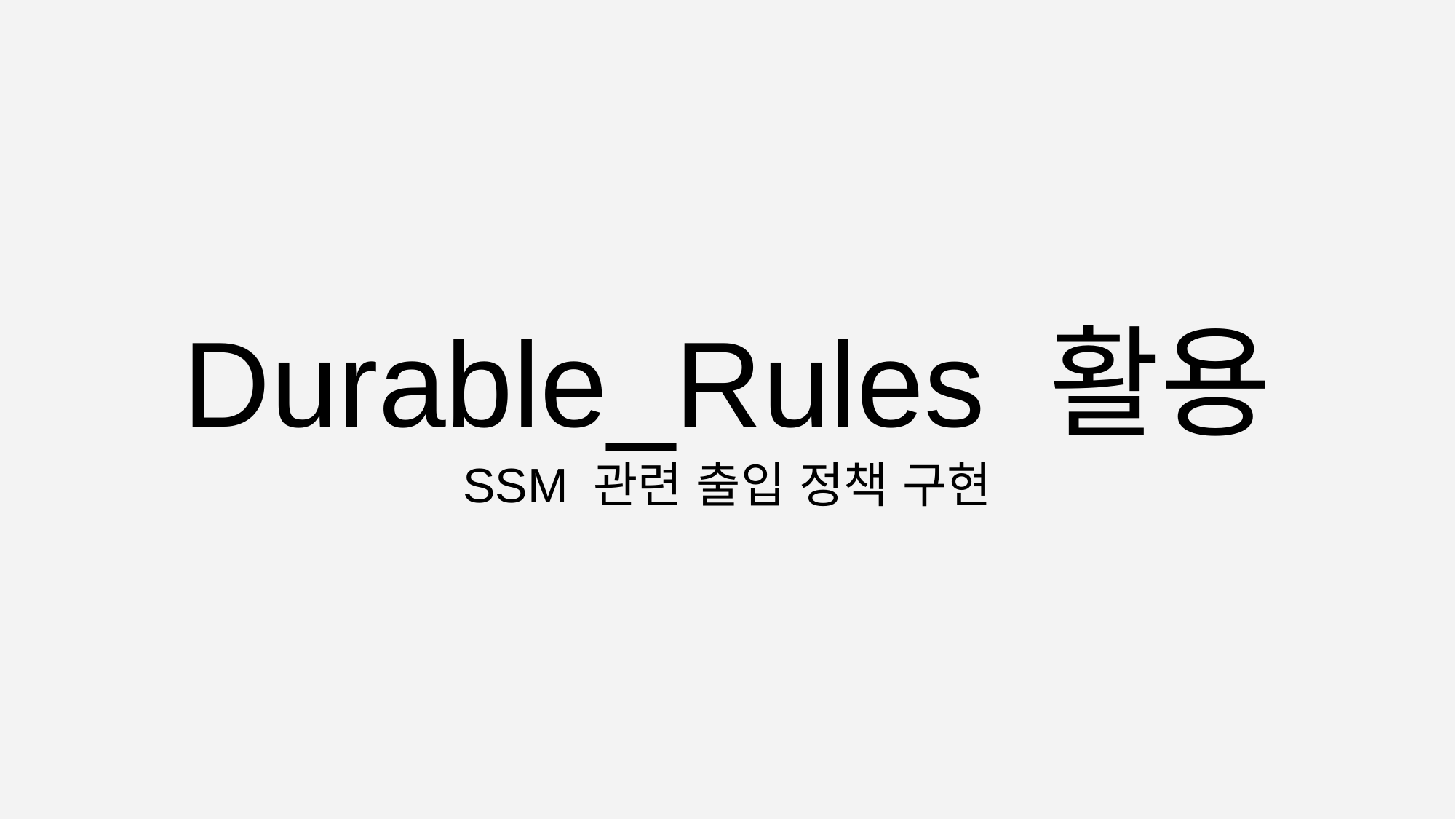

Durable_Rules 활용
SSM 관련 출입 정책 구현